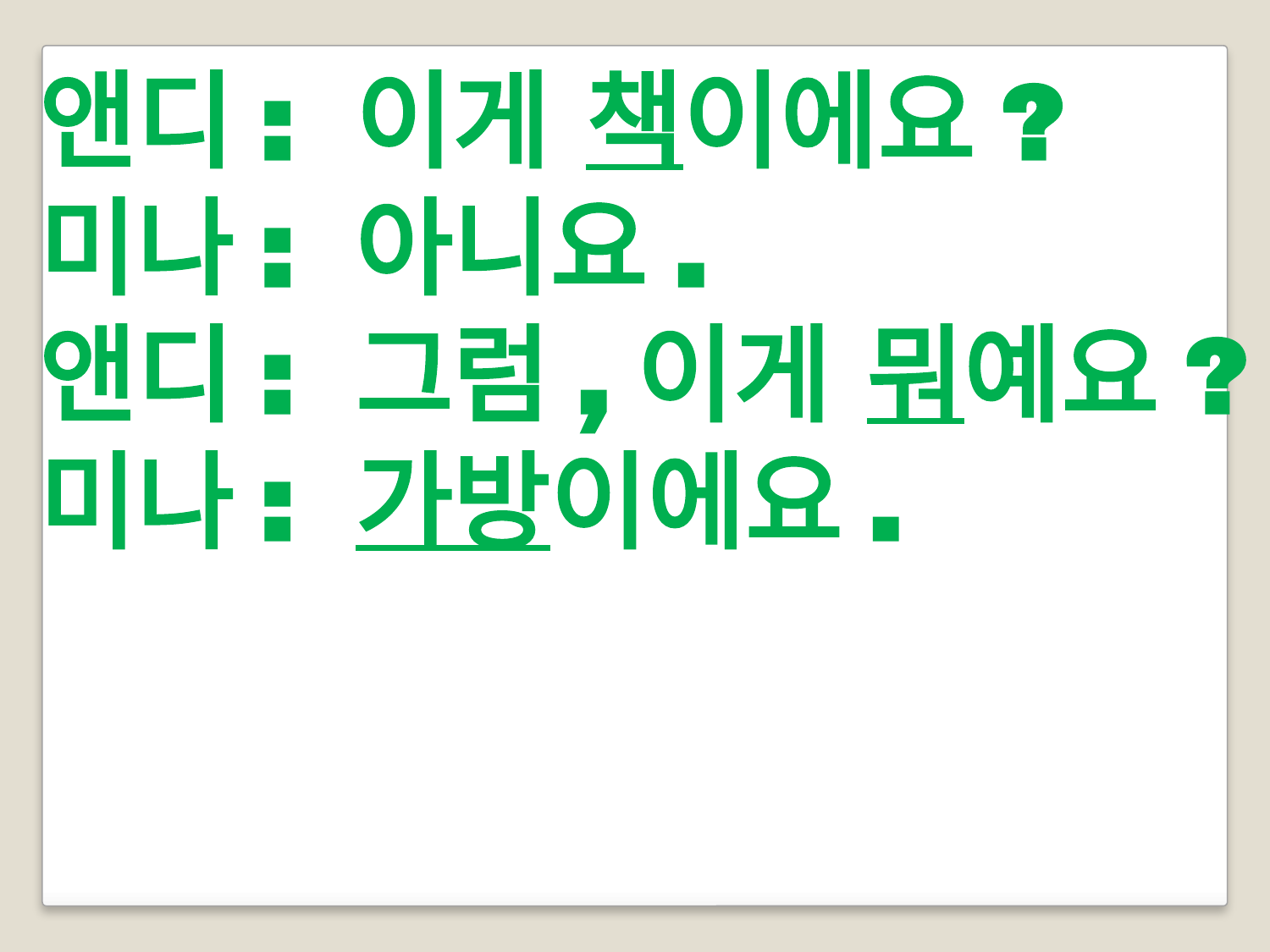

앤디: 이게 책이에요?
미나: 아니요.
앤디: 그럼,이게 뭐예요?
미나: 가방이에요.